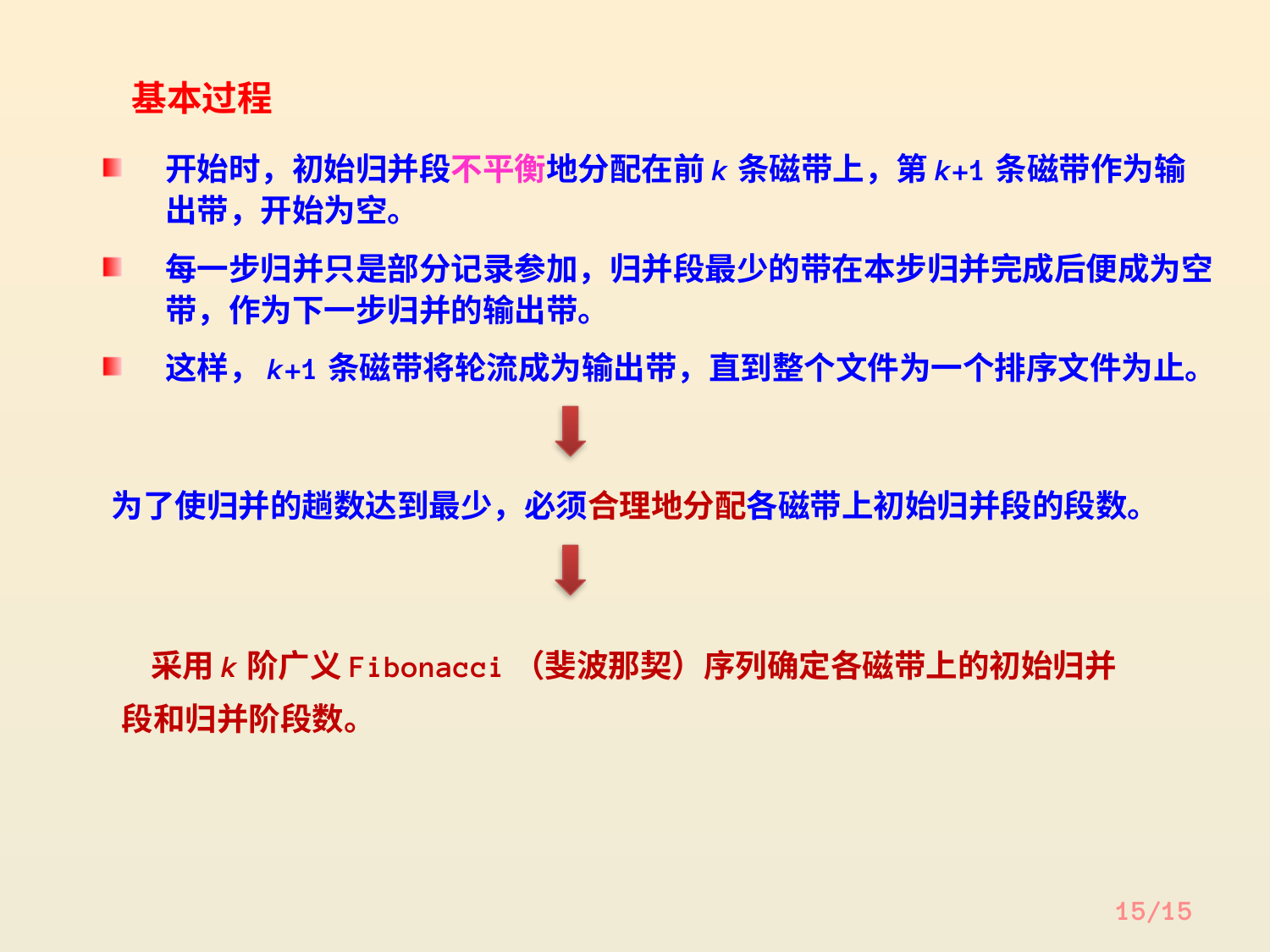

基本过程
开始时，初始归并段不平衡地分配在前k条磁带上，第k+1条磁带作为输出带，开始为空。
每一步归并只是部分记录参加，归并段最少的带在本步归并完成后便成为空带，作为下一步归并的输出带。
这样，k+1条磁带将轮流成为输出带，直到整个文件为一个排序文件为止。

为了使归并的趟数达到最少，必须合理地分配各磁带上初始归并段的段数。

   采用k阶广义Fibonacci（斐波那契）序列确定各磁带上的初始归并段和归并阶段数。
15/15